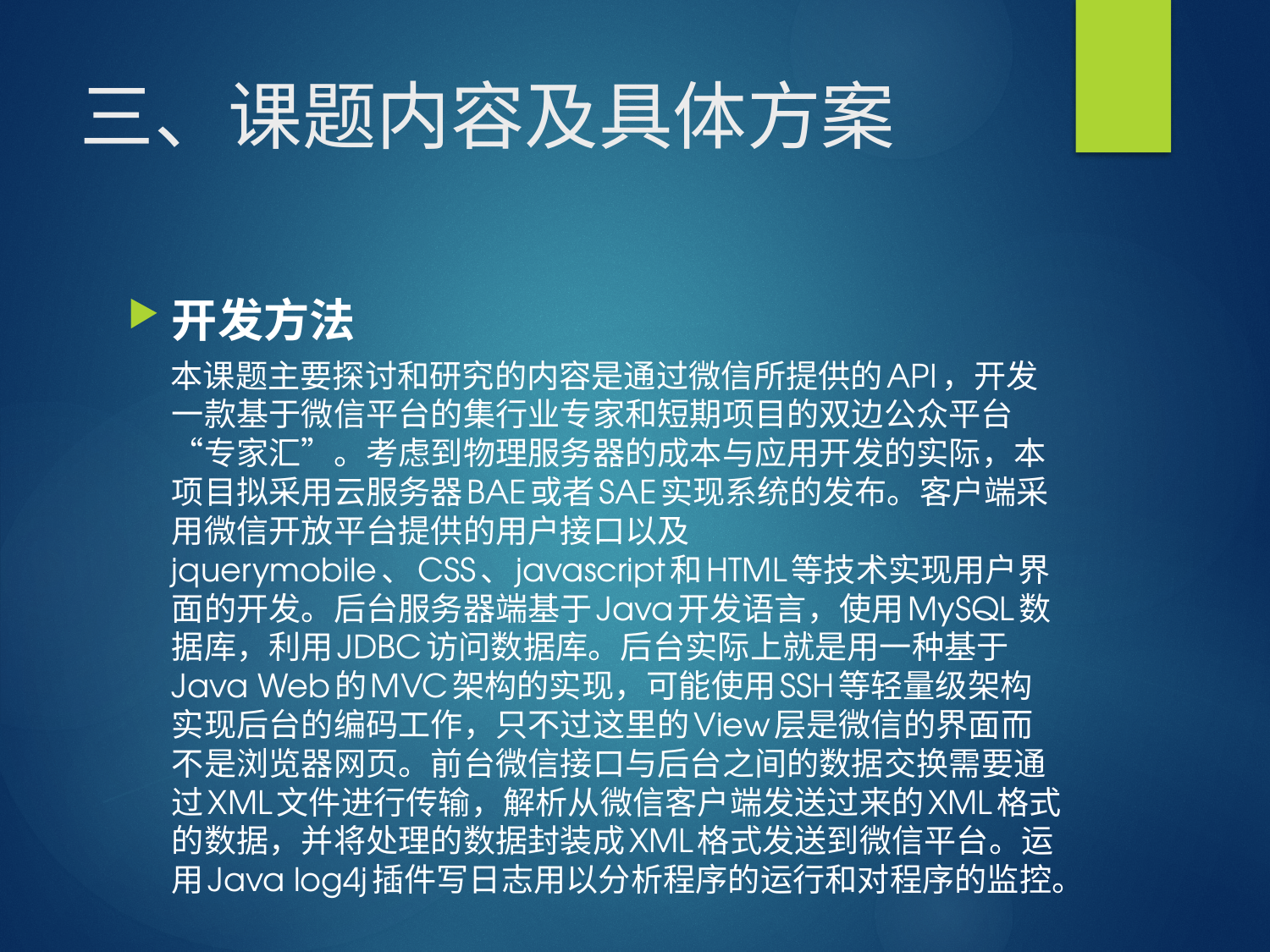

# 三、课题内容及具体方案
开发方法
       本课题主要探讨和研究的内容是通过微信所提供的API，开发一款基于微信平台的集行业专家和短期项目的双边公众平台“专家汇”。考虑到物理服务器的成本与应用开发的实际，本项目拟采用云服务器BAE或者SAE实现系统的发布。客户端采用微信开放平台提供的用户接口以及jquerymobile、CSS、javascript和HTML等技术实现用户界面的开发。后台服务器端基于Java开发语言，使用MySQL数据库，利用JDBC访问数据库。后台实际上就是用一种基于Java Web的MVC架构的实现，可能使用SSH等轻量级架构实现后台的编码工作，只不过这里的View层是微信的界面而不是浏览器网页。前台微信接口与后台之间的数据交换需要通过XML文件进行传输，解析从微信客户端发送过来的XML格式的数据，并将处理的数据封装成XML格式发送到微信平台。运用Java log4j插件写日志用以分析程序的运行和对程序的监控。